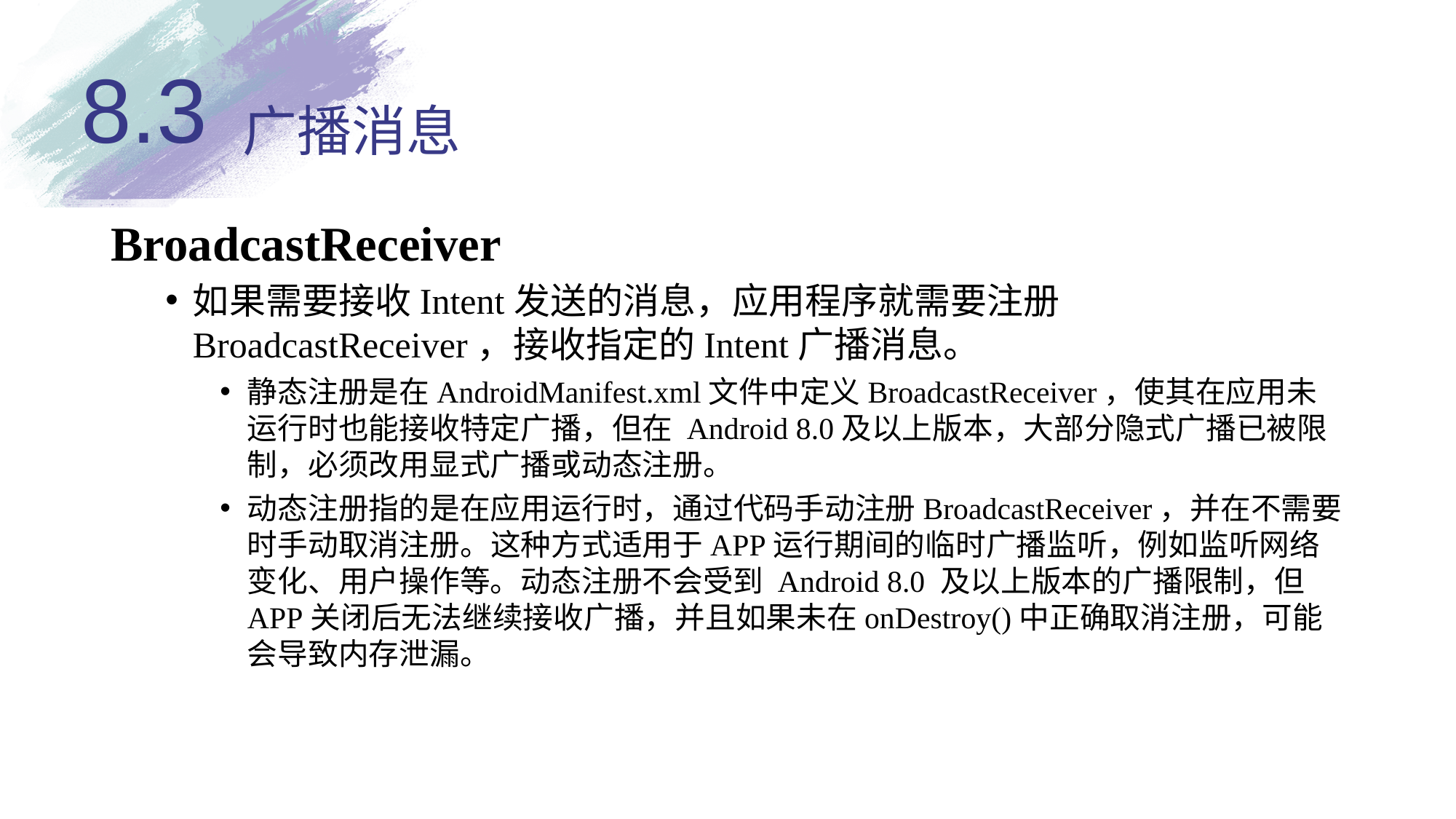

8.3
# 广播消息
BroadcastReceiver
如果需要接收Intent发送的消息，应用程序就需要注册BroadcastReceiver，接收指定的Intent广播消息。
静态注册是在AndroidManifest.xml文件中定义BroadcastReceiver，使其在应用未运行时也能接收特定广播，但在 Android 8.0及以上版本，大部分隐式广播已被限制，必须改用显式广播或动态注册。
动态注册指的是在应用运行时，通过代码手动注册BroadcastReceiver，并在不需要时手动取消注册。这种方式适用于APP运行期间的临时广播监听，例如监听网络变化、用户操作等。动态注册不会受到 Android 8.0 及以上版本的广播限制，但APP关闭后无法继续接收广播，并且如果未在onDestroy()中正确取消注册，可能会导致内存泄漏。